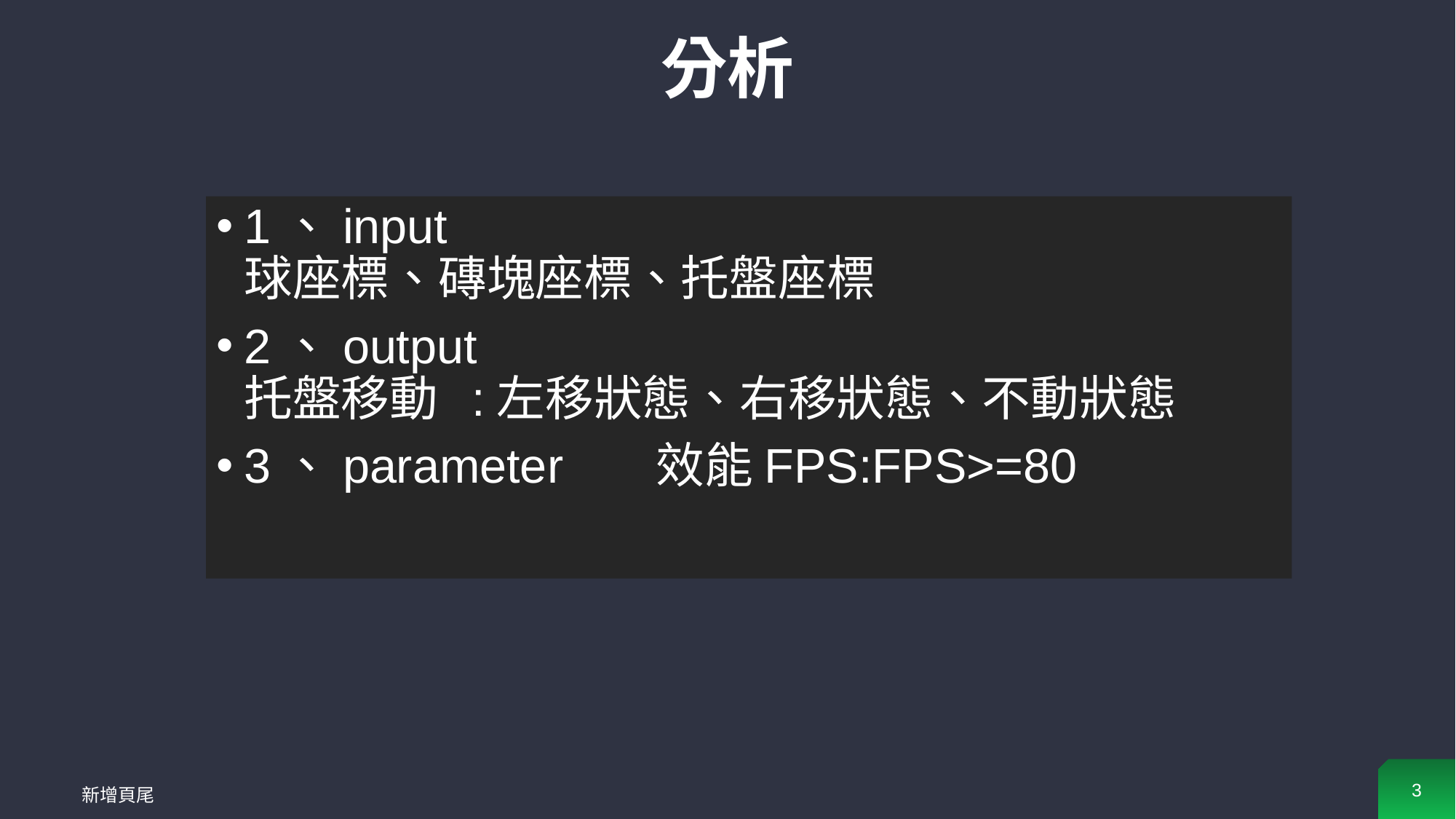

# 分析
1、input
球座標、磚塊座標、托盤座標
2、output
托盤移動  :左移狀態、右移狀態、不動狀態
3、parameter      效能FPS:FPS>=80
3
新增頁尾